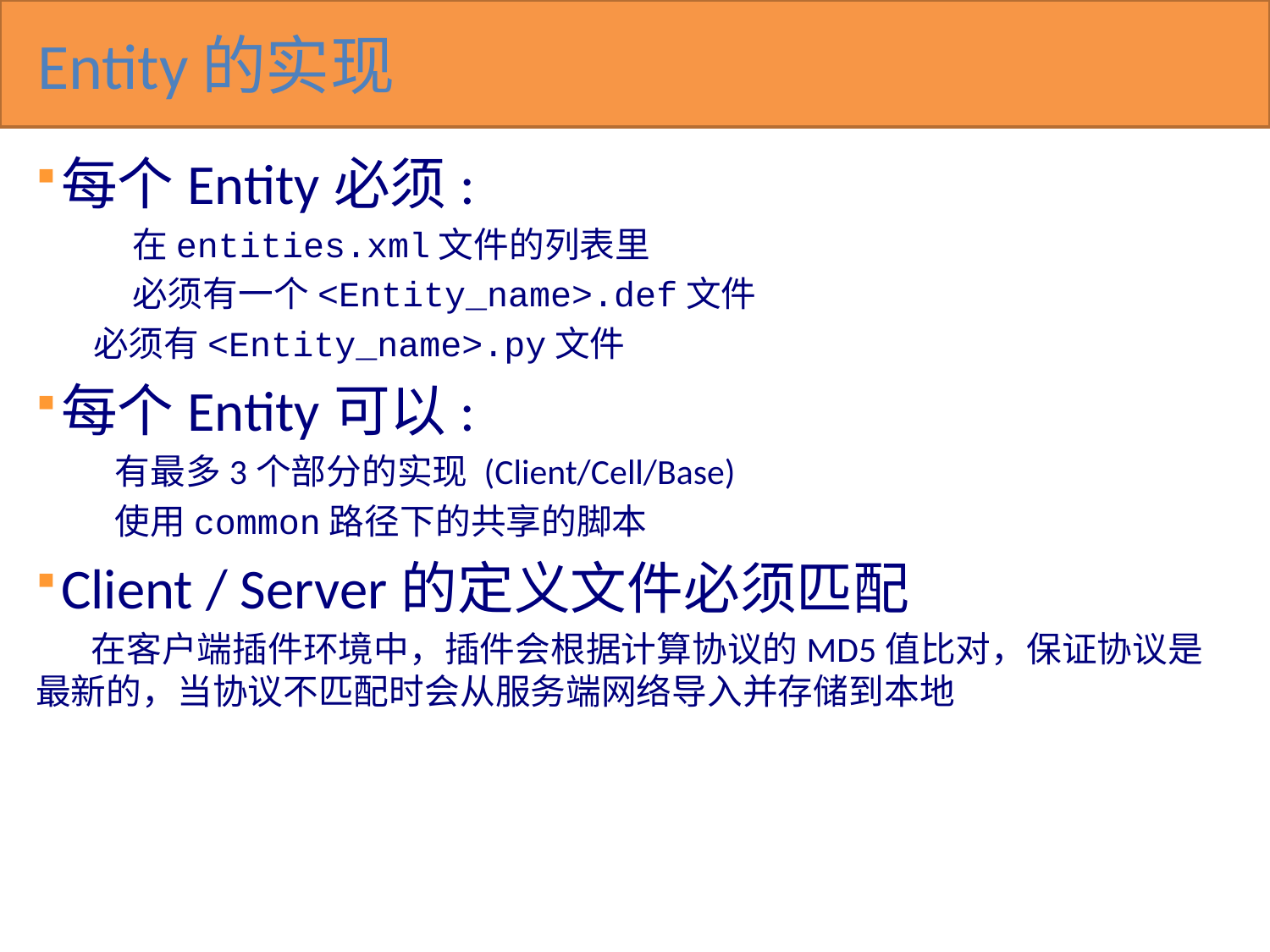

# Entity的实现
每个Entity必须:
        在entities.xml文件的列表里
        必须有一个<Entity_name>.def文件
   必须有<Entity_name>.py文件
每个Entity可以:
         有最多3个部分的实现 (Client/Cell/Base)
         使用common路径下的共享的脚本
Client / Server的定义文件必须匹配
      在客户端插件环境中，插件会根据计算协议的MD5值比对，保证协议是最新的，当协议不匹配时会从服务端网络导入并存储到本地